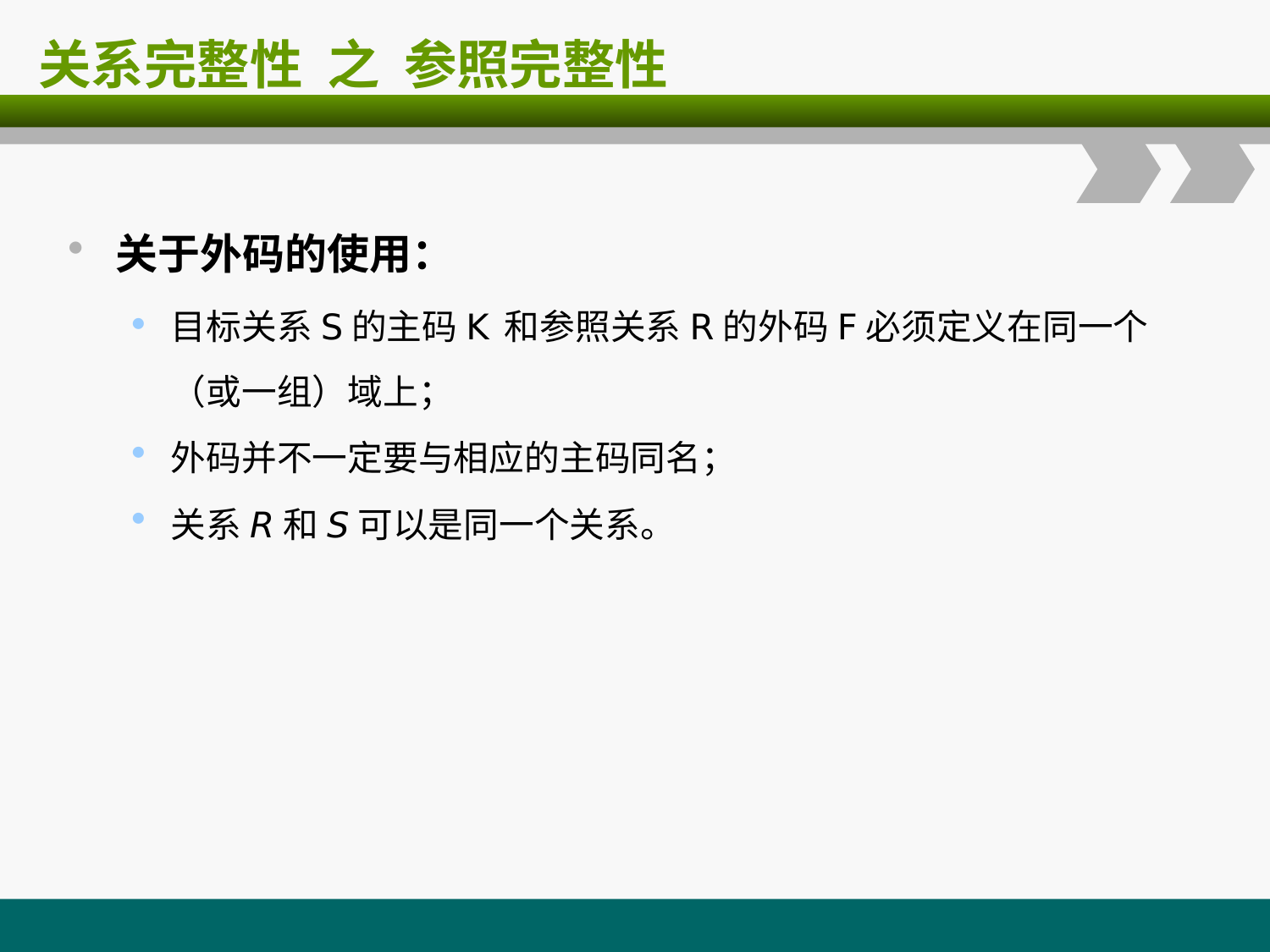

# 关系完整性  之  参照完整性
关于外码的使用：
目标关系S的主码K 和参照关系R的外码F必须定义在同一个（或一组）域上；
外码并不一定要与相应的主码同名；
关系R和S可以是同一个关系。